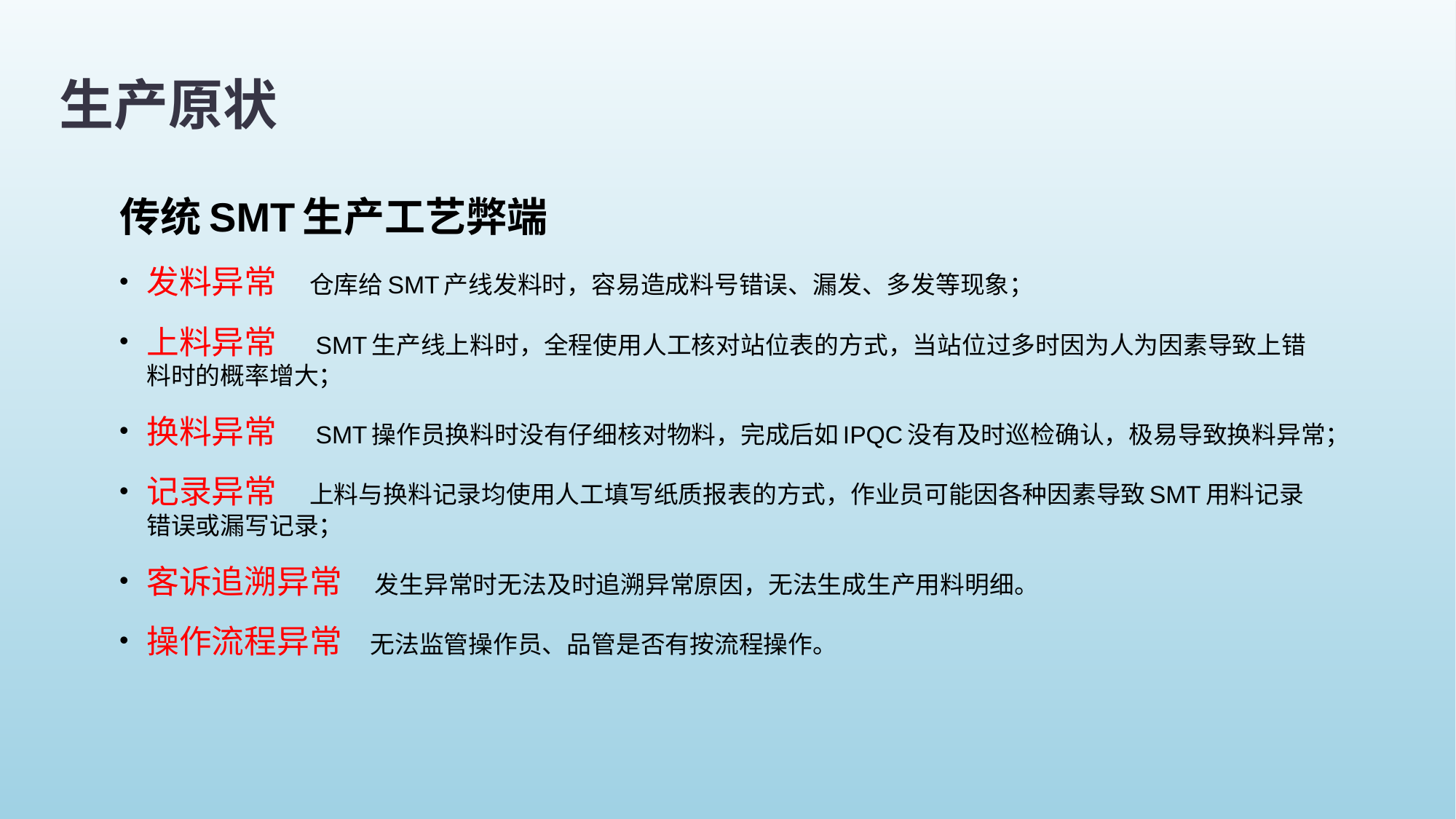

# 生产原状
传统SMT生产工艺弊端
发料异常　仓库给SMT产线发料时，容易造成料号错误、漏发、多发等现象；
上料异常　SMT生产线上料时，全程使用人工核对站位表的方式，当站位过多时因为人为因素导致上错料时的概率增大；
换料异常　SMT操作员换料时没有仔细核对物料，完成后如IPQC没有及时巡检确认，极易导致换料异常；
记录异常　上料与换料记录均使用人工填写纸质报表的方式，作业员可能因各种因素导致SMT用料记录错误或漏写记录；
客诉追溯异常　发生异常时无法及时追溯异常原因，无法生成生产用料明细。
操作流程异常　无法监管操作员、品管是否有按流程操作。